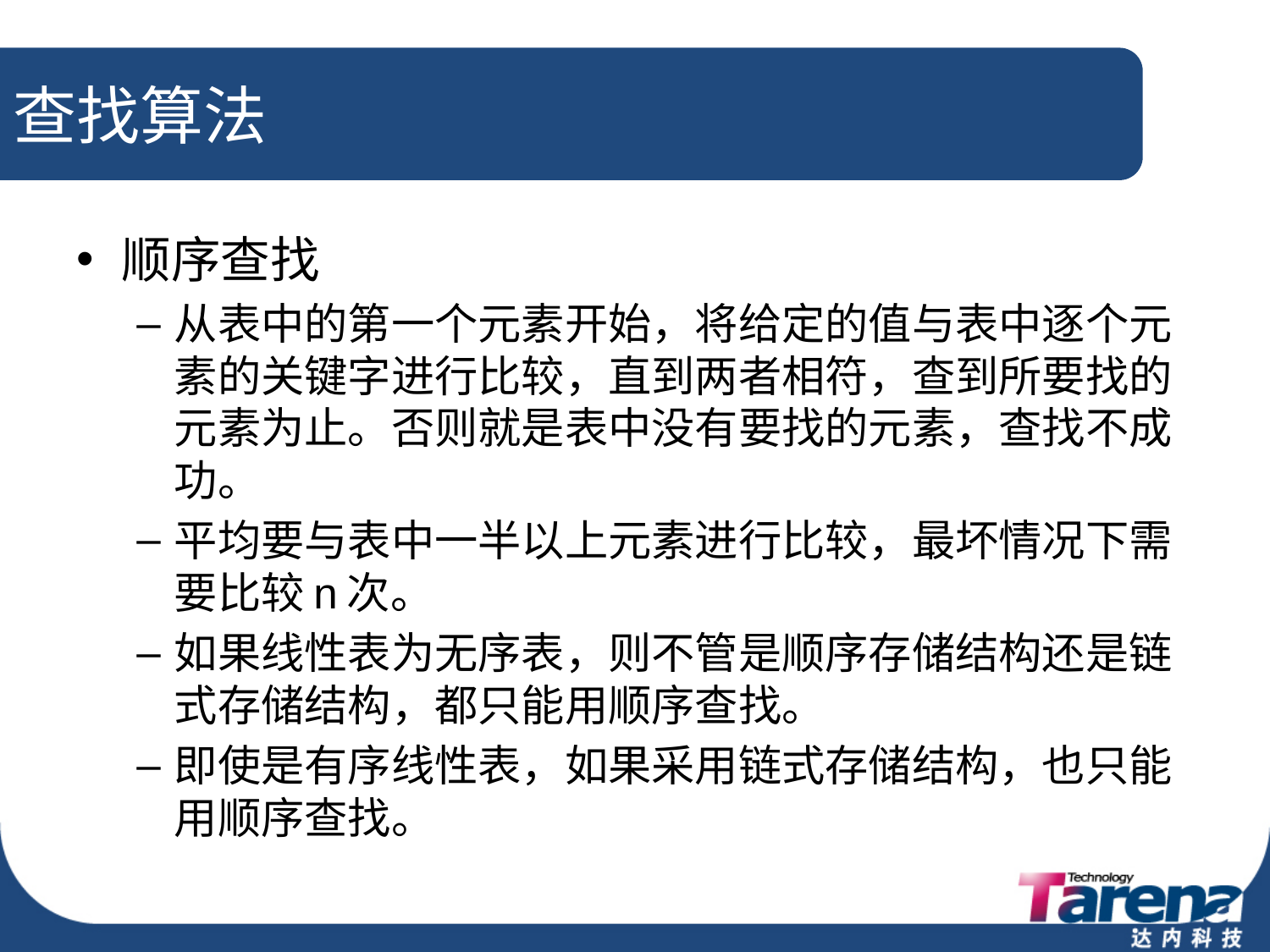

# 查找算法
顺序查找
从表中的第一个元素开始，将给定的值与表中逐个元素的关键字进行比较，直到两者相符，查到所要找的元素为止。否则就是表中没有要找的元素，查找不成功。
平均要与表中一半以上元素进行比较，最坏情况下需要比较n次。
如果线性表为无序表，则不管是顺序存储结构还是链式存储结构，都只能用顺序查找。
即使是有序线性表，如果采用链式存储结构，也只能用顺序查找。